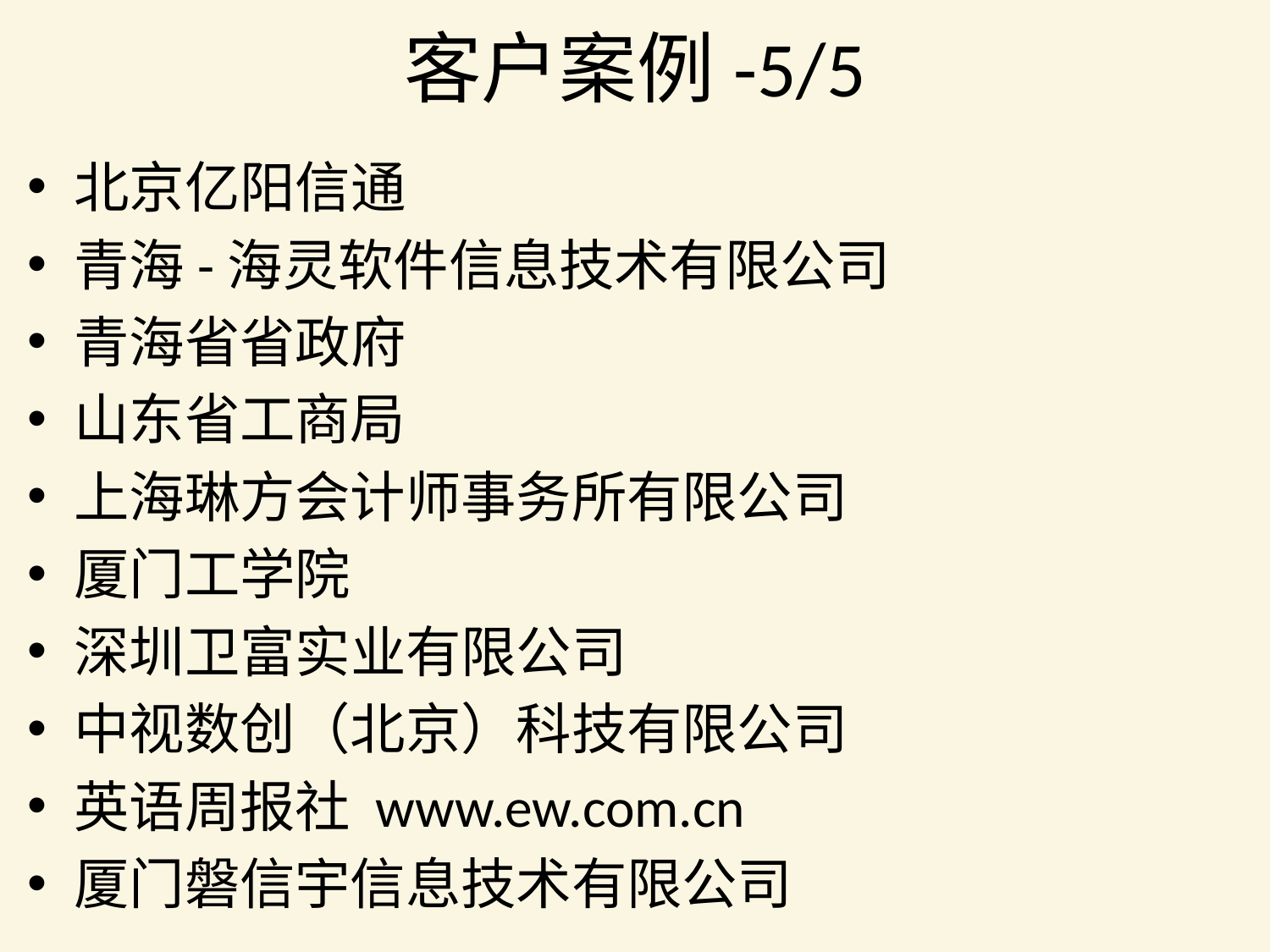

# 客户案例-5/5
北京亿阳信通
青海-海灵软件信息技术有限公司
青海省省政府
山东省工商局
上海琳方会计师事务所有限公司
厦门工学院
深圳卫富实业有限公司
中视数创（北京）科技有限公司
英语周报社 www.ew.com.cn
厦门磐信宇信息技术有限公司